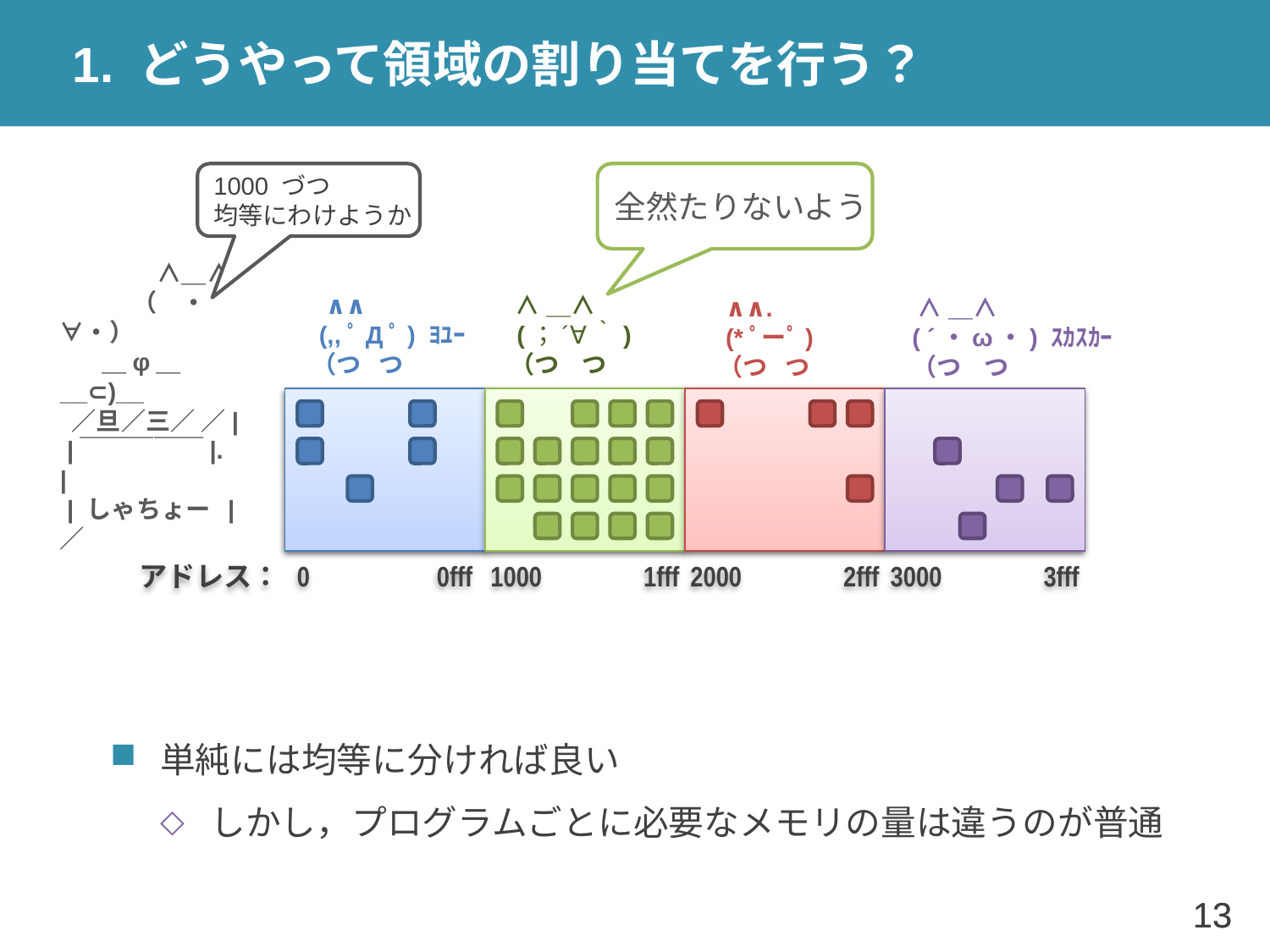

# 1. どうやって領域の割り当てを行う？
1000 づつ
均等にわけようか
全然たりないよう
 　 　 　∧＿∧
　 　   （　・∀・）
 　 ＿φ＿__⊂)__
 ／旦／三／ ／|
 |￣￣￣￣￣|.　|
 | しゃちょー  |／
  ∧∧
 (,,ﾟДﾟ) ﾖﾕｰ
（つ   つ
 ∧＿∧
 (；´∀｀)
（つ    つ
 ∧∧.
 (*ﾟーﾟ)
（つ   つ
 ∧＿∧
( ´・ω・) ｽｶｽｶｰ
（つ    つ
メモリ

アドレス：
0                    0fff
1000                1fff
2000                2fff
3000                3fff
単純には均等に分ければ良い
しかし，プログラムごとに必要なメモリの量は違うのが普通